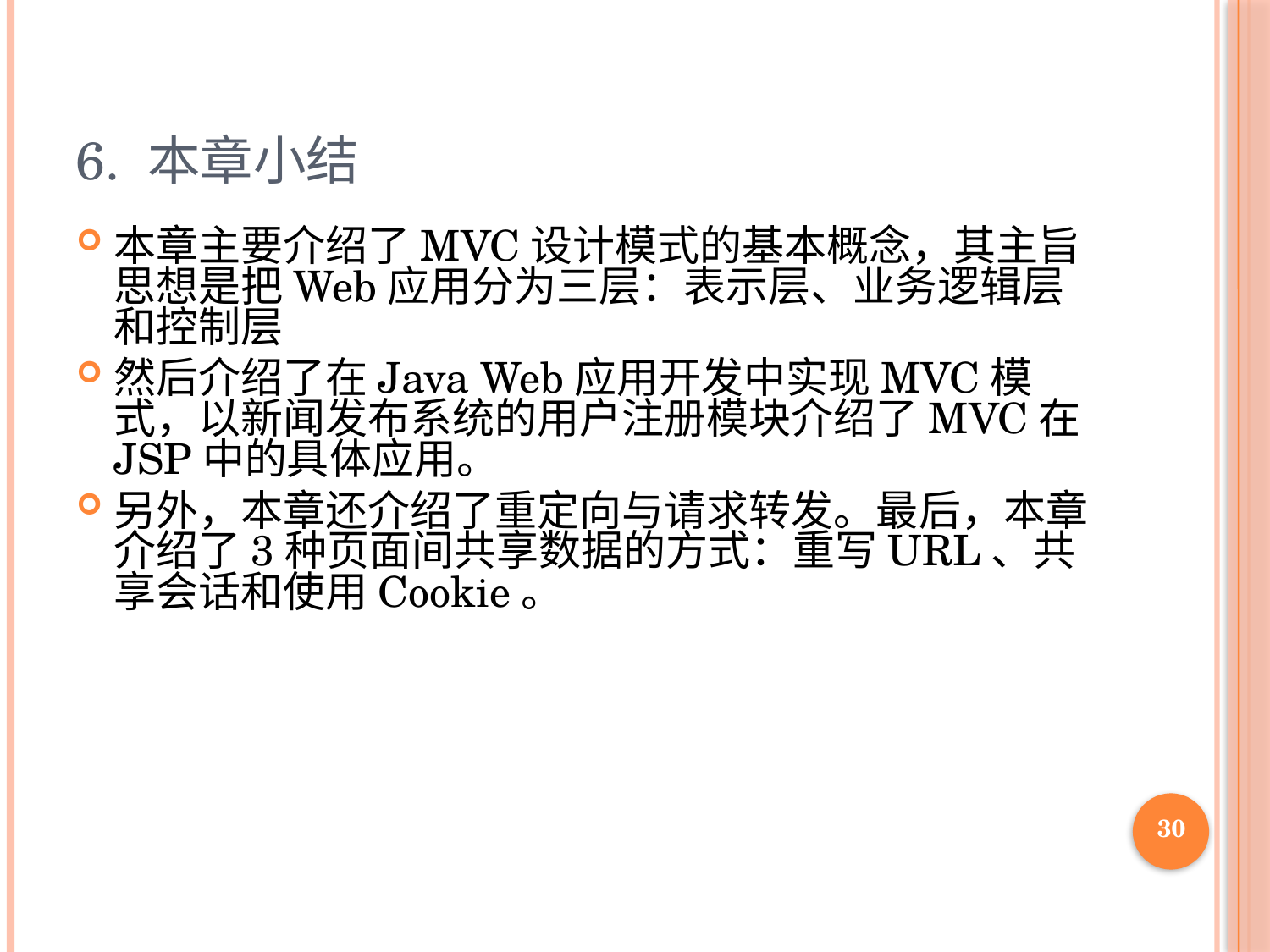

# 6. 本章小结
本章主要介绍了MVC设计模式的基本概念，其主旨思想是把Web应用分为三层：表示层、业务逻辑层和控制层
然后介绍了在Java Web应用开发中实现MVC模式，以新闻发布系统的用户注册模块介绍了MVC在JSP中的具体应用。
另外，本章还介绍了重定向与请求转发。最后，本章介绍了3种页面间共享数据的方式：重写URL、共享会话和使用Cookie。

30